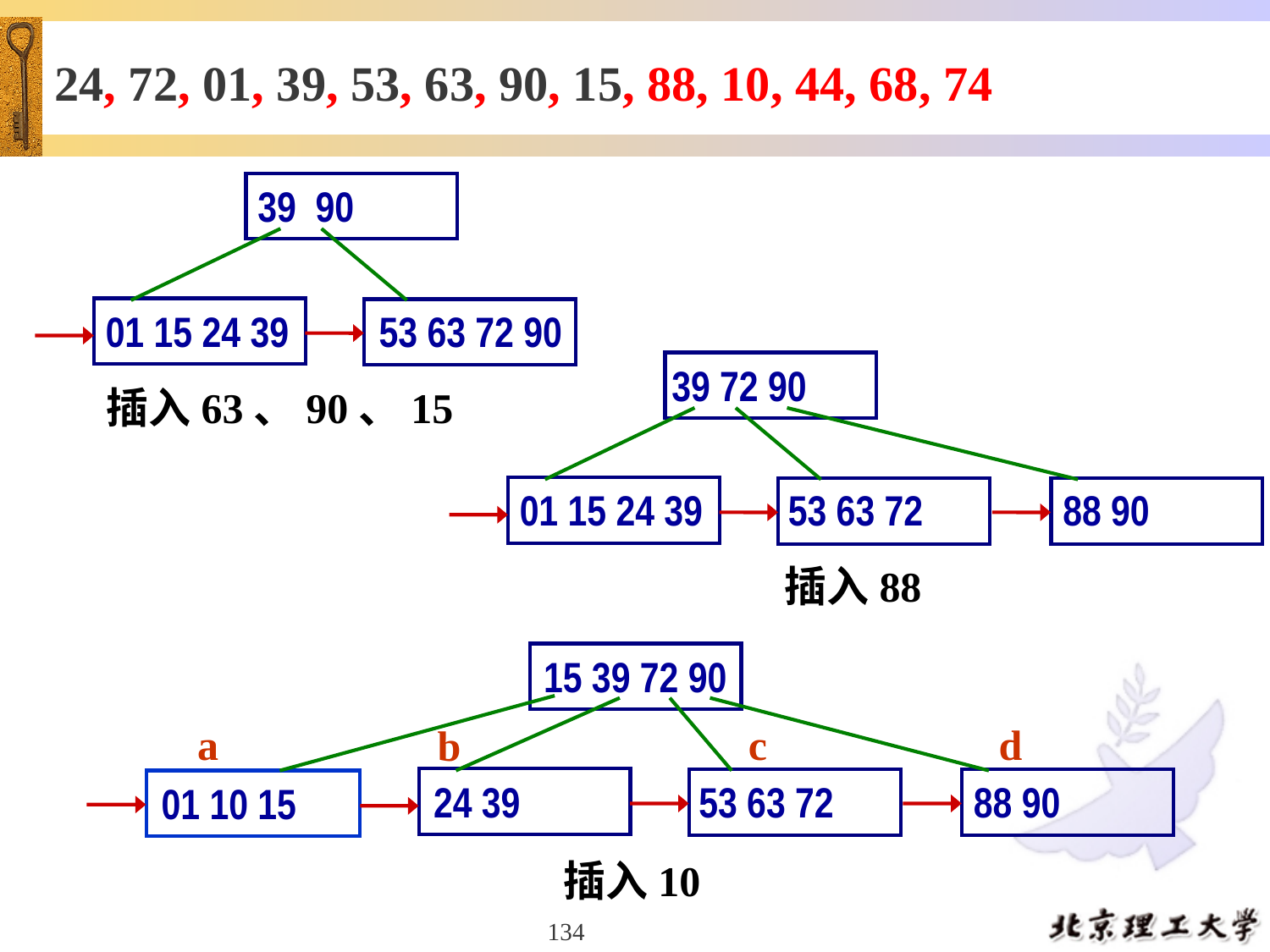

24, 72, 01, 39, 53, 63, 90, 15, 88, 10, 44, 68, 74

39  90

01 15 24 39

53 63 72 90

39 72 90

01 15 24 39

53 63 72

88 90

插入63、90、15
插入88

15 39 72 90

a
c
d
b

24 39
53 63 72

88 90

01 10 15

插入10
134